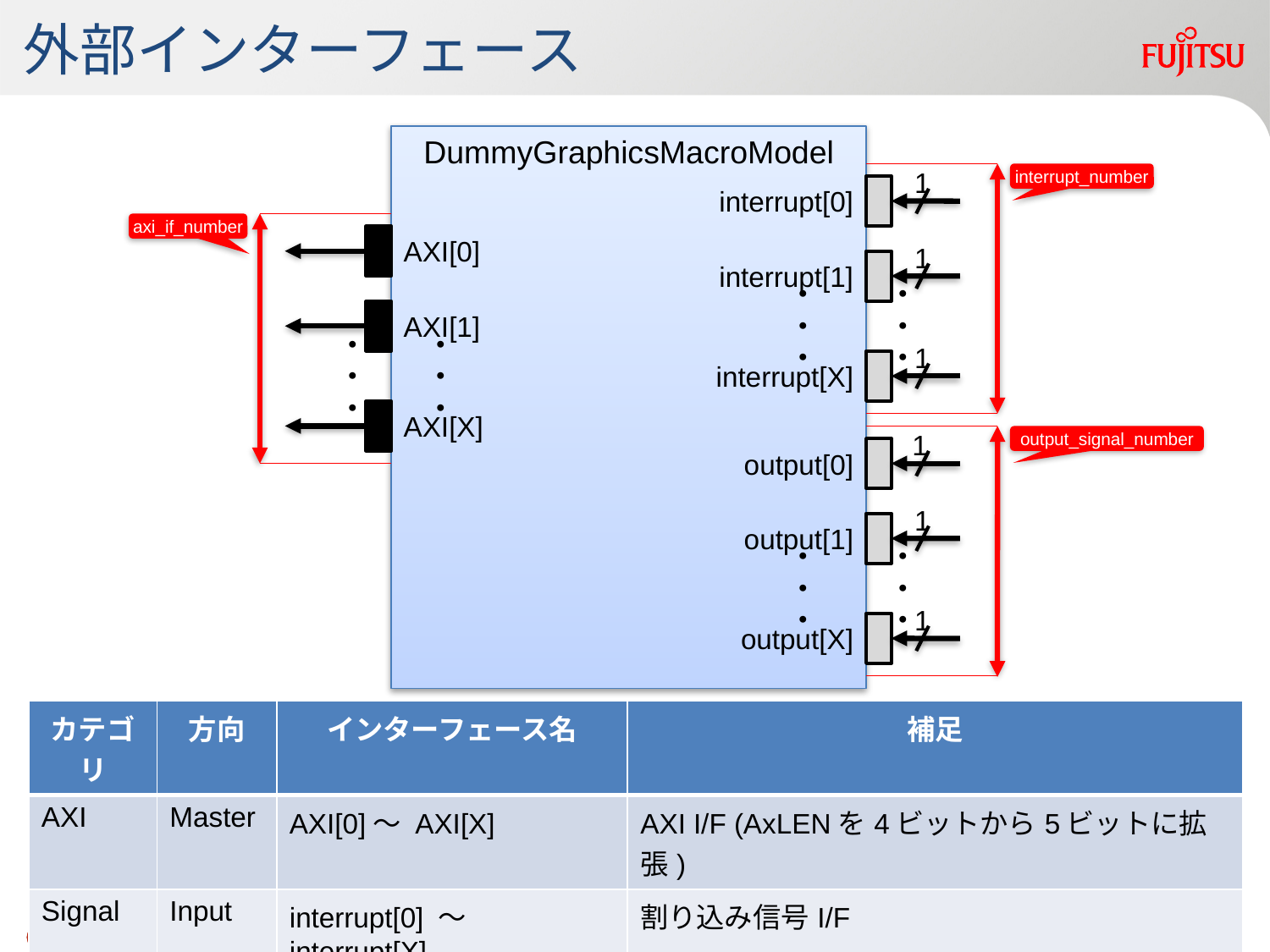

# 外部インターフェース
DummyGraphicsMacroModel
1
interrupt_number

interrupt[0]
axi_if_number

AXI[0]
1

interrupt[1]
・・・
・・・

AXI[1]
1
・・・
・・・

interrupt[X]

AXI[X]
1
output_signal_number

output[0]
1

output[1]
・・・
・・・
1

output[X]
| カテゴリ | 方向 | インターフェース名 | 補足 |
| --- | --- | --- | --- |
| AXI | Master | AXI[0]～ AXI[X] | AXI I/F (AxLENを4ビットから5ビットに拡張) |
| Signal | Input | interrupt[0] ～ interrupt[X] | 割り込み信号I/F |
|  | Output | output[0] ～ output[X] | 出力信号I/F |
3
Copyright 2014 FUJITSU SEMICONDUCTOR LIMITED